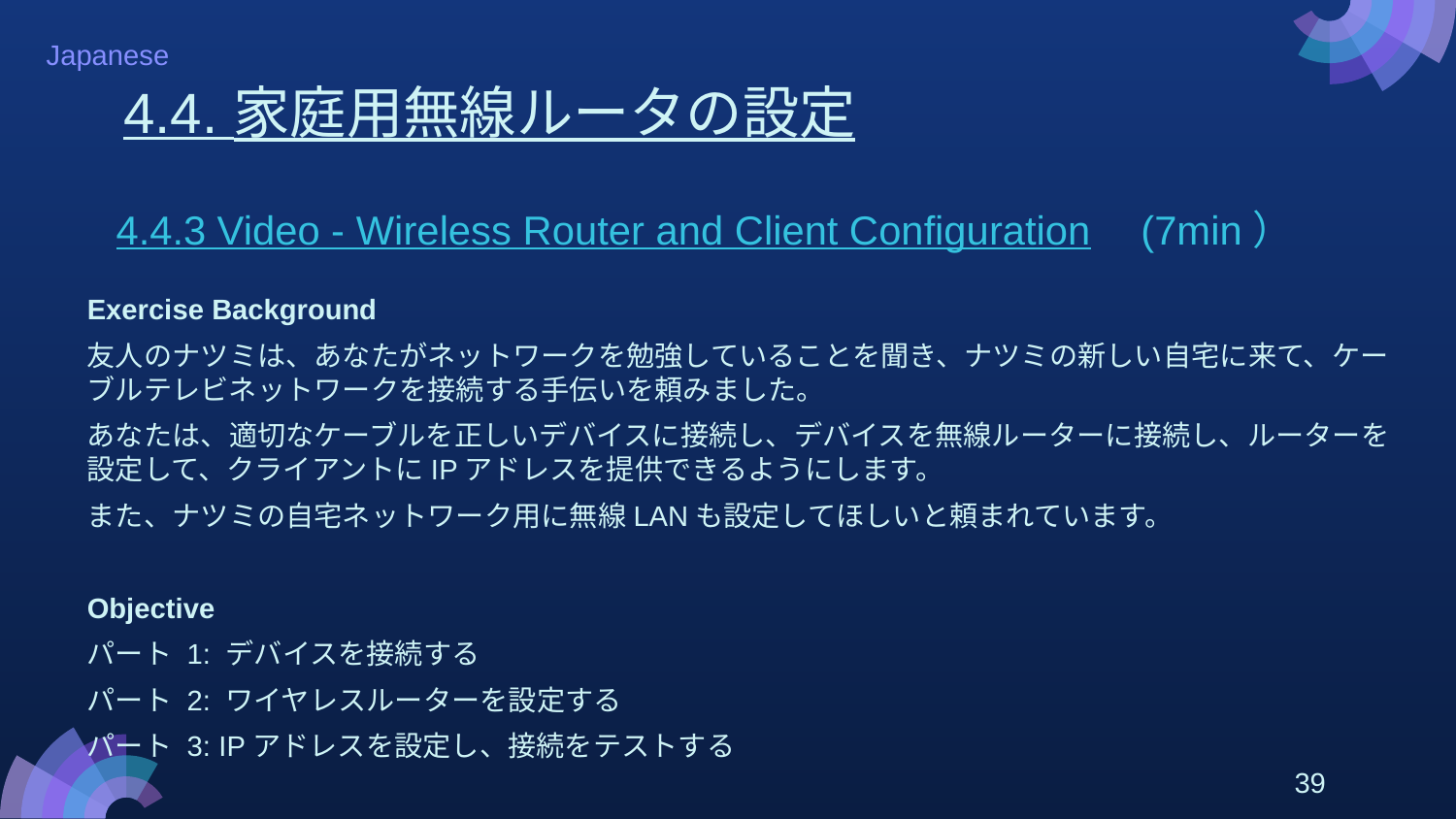

# 4.4. 家庭用無線ルータの設定
4.4.3 Video - Wireless Router and Client Configuration　(7min）
Exercise Background
友人のナツミは、あなたがネットワークを勉強していることを聞き、ナツミの新しい自宅に来て、ケーブルテレビネットワークを接続する手伝いを頼みました。
あなたは、適切なケーブルを正しいデバイスに接続し、デバイスを無線ルーターに接続し、ルーターを設定して、クライアントにIPアドレスを提供できるようにします。
また、ナツミの自宅ネットワーク用に無線LANも設定してほしいと頼まれています。

Objective
パート 1: デバイスを接続する
パート 2: ワイヤレスルーターを設定する
パート 3: IPアドレスを設定し、接続をテストする
39